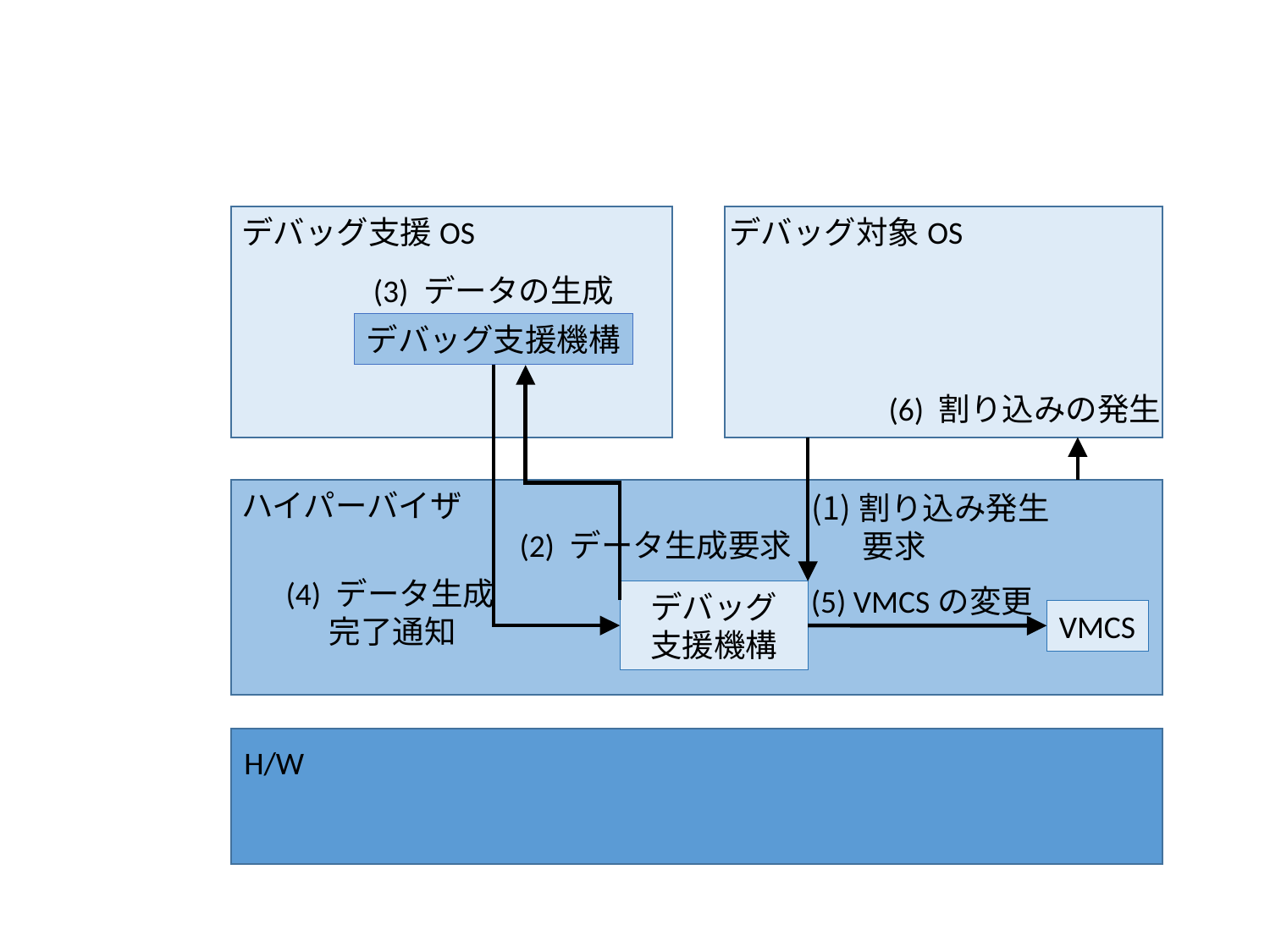

デバッグ支援OS

デバッグ対象OS
(3) データの生成
デバッグ支援機構
(6) 割り込みの発生

ハイパーバイザ
割り込み発生
      要求
(2) データ生成要求
(4) データ生成
      完了通知
(5) VMCSの変更
デバッグ
支援機構
VMCS

H/W